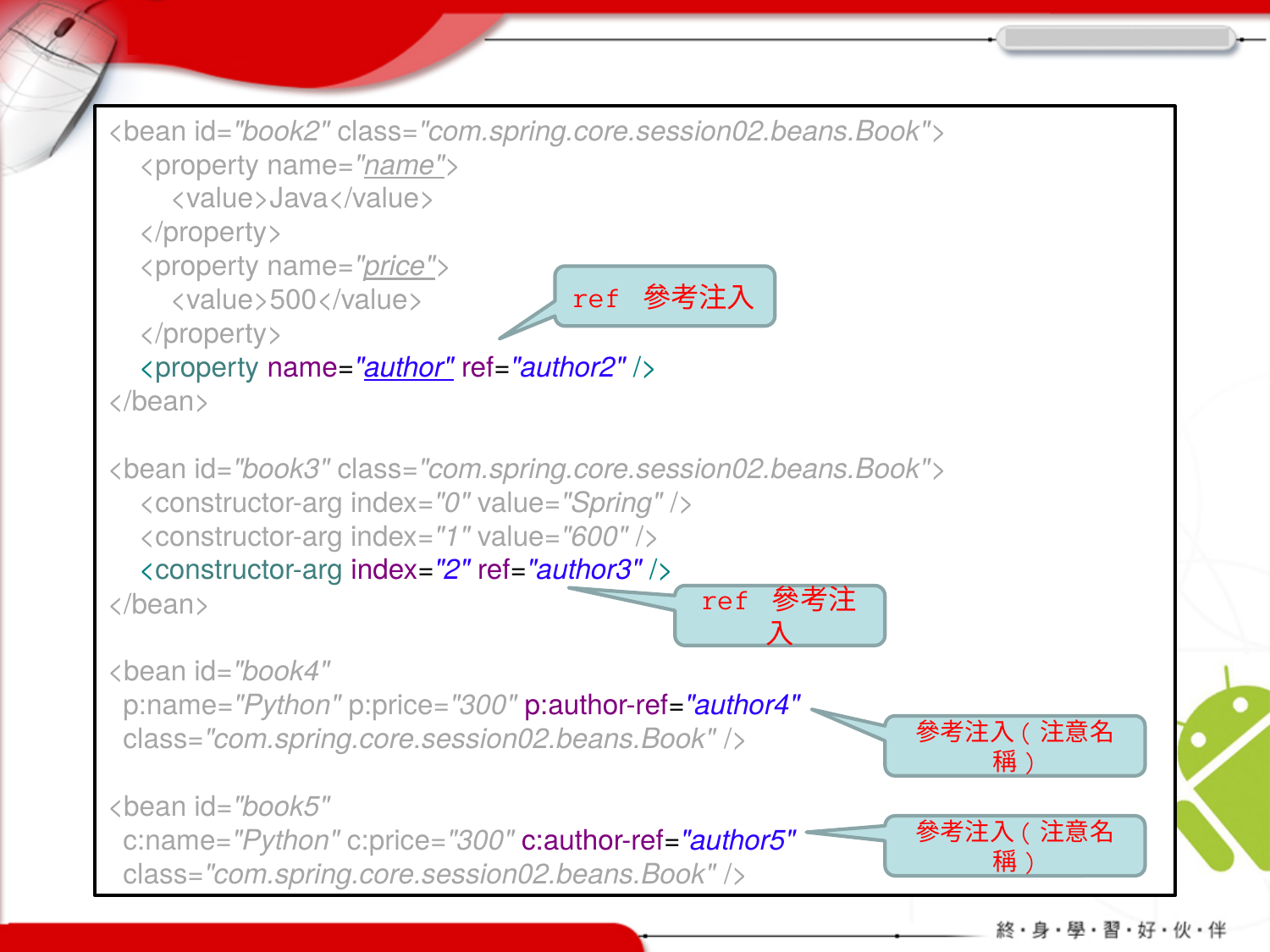

<bean id="book2" class="com.spring.core.session02.beans.Book">
    <property name="name">
        <value>Java</value>
    </property>
    <property name="price">
        <value>500</value>
    </property>
    <property name="author" ref="author2" />
</bean>

<bean id="book3" class="com.spring.core.session02.beans.Book">
    <constructor-arg index="0" value="Spring" />
    <constructor-arg index="1" value="600" />
    <constructor-arg index="2" ref="author3" />
</bean>

<bean id="book4"
  p:name="Python" p:price="300" p:author-ref="author4"
  class="com.spring.core.session02.beans.Book" />

<bean id="book5"
  c:name="Python" c:price="300" c:author-ref="author5"
  class="com.spring.core.session02.beans.Book" />
ref 參考注入
ref 參考注入
參考注入(注意名稱)
參考注入(注意名稱)